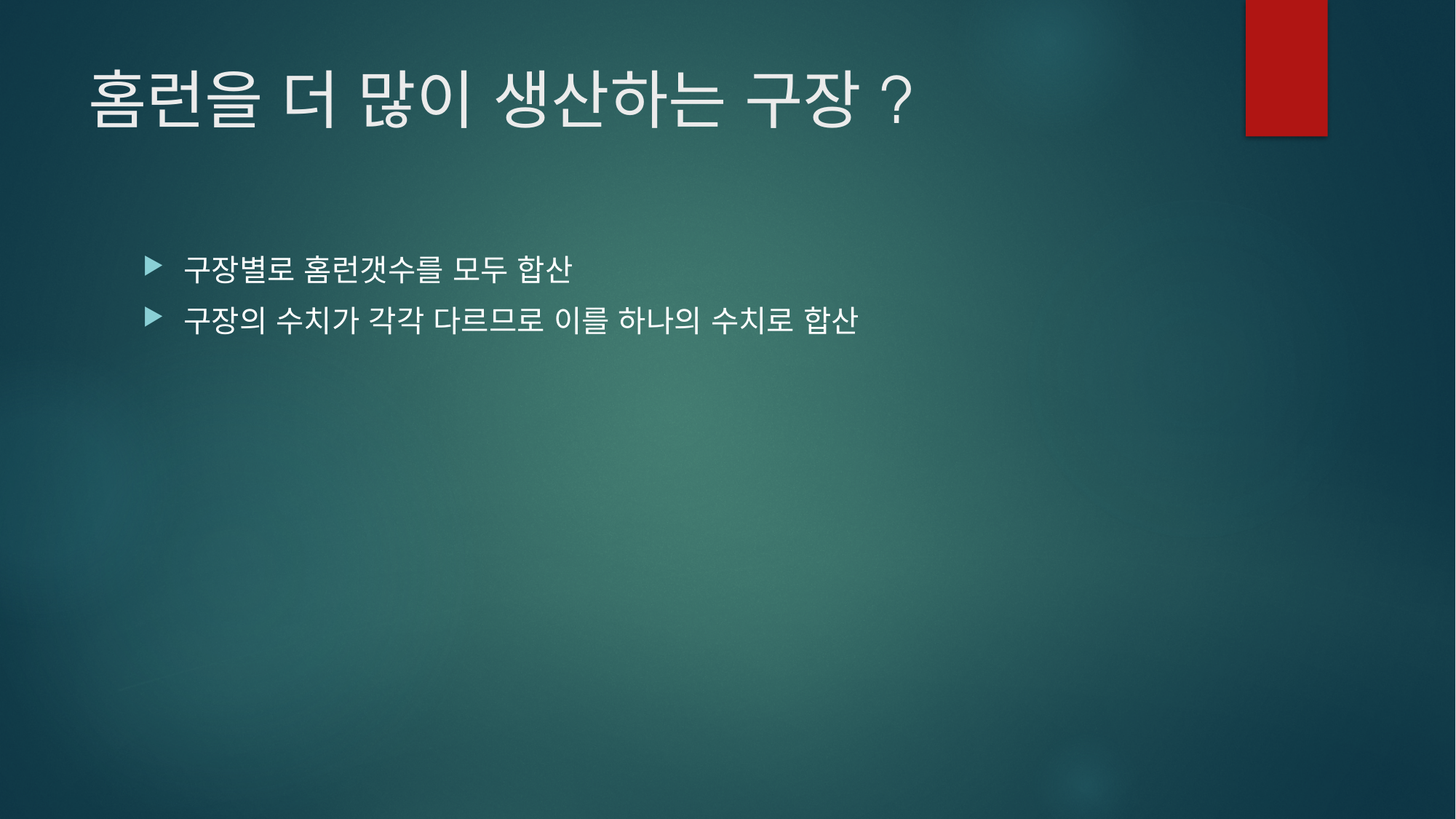

# 홈런을 더 많이 생산하는 구장?
구장별로 홈런갯수를 모두 합산
구장의 수치가 각각 다르므로 이를 하나의 수치로 합산